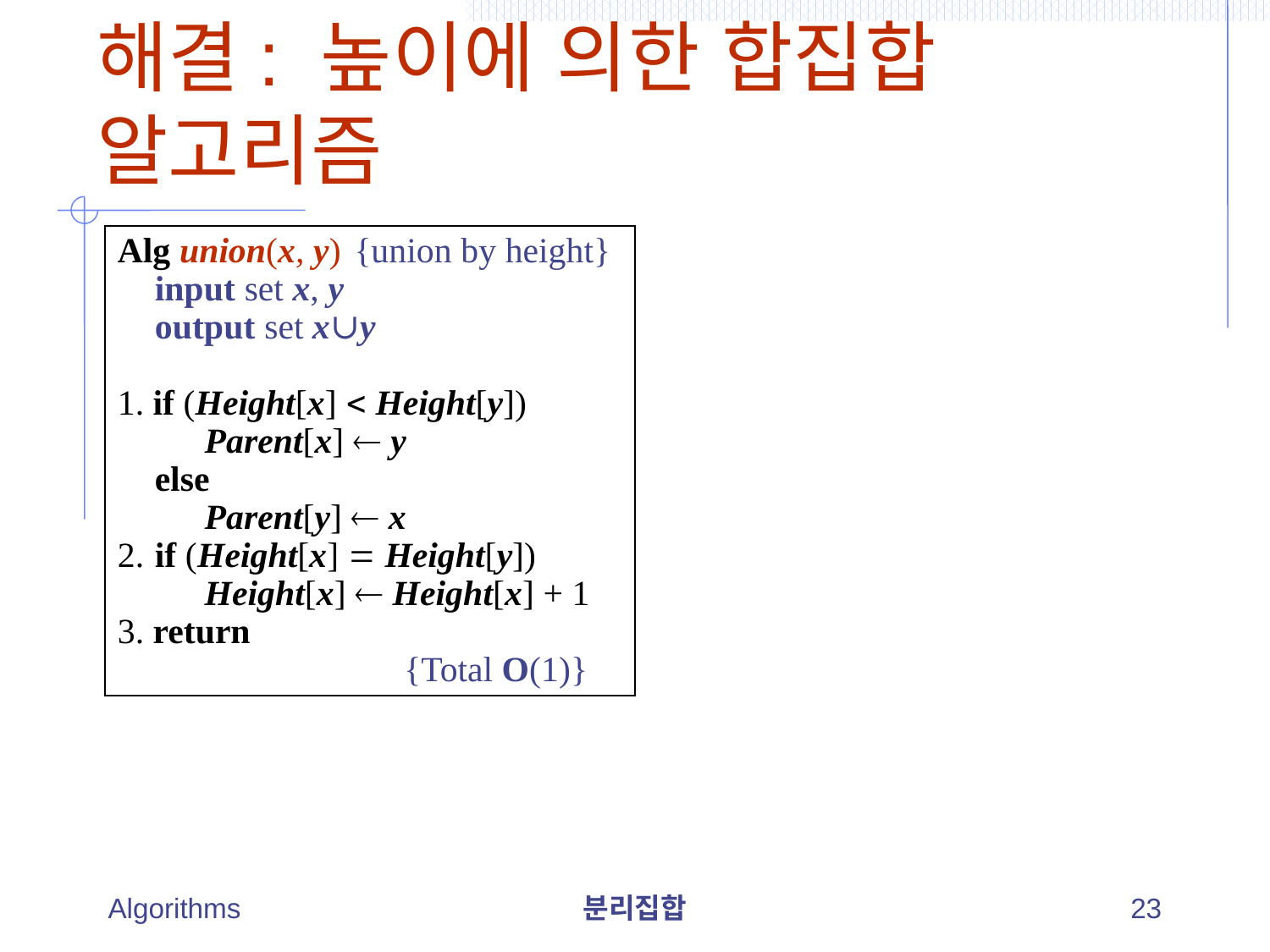

해결: 높이에 의한 합집합 알고리즘
Alg union(x, y)	{union by height}
	input set x, y
	output set x∪y

1. if (Height[x] < Height[y])
		Parent[x] ← y
	else
		Parent[y] ← x
2.	if (Height[x] = Height[y])
		Height[x] ← Height[x] + 1
3. return
						{Total O(1)}
Algorithms
분리집합
23